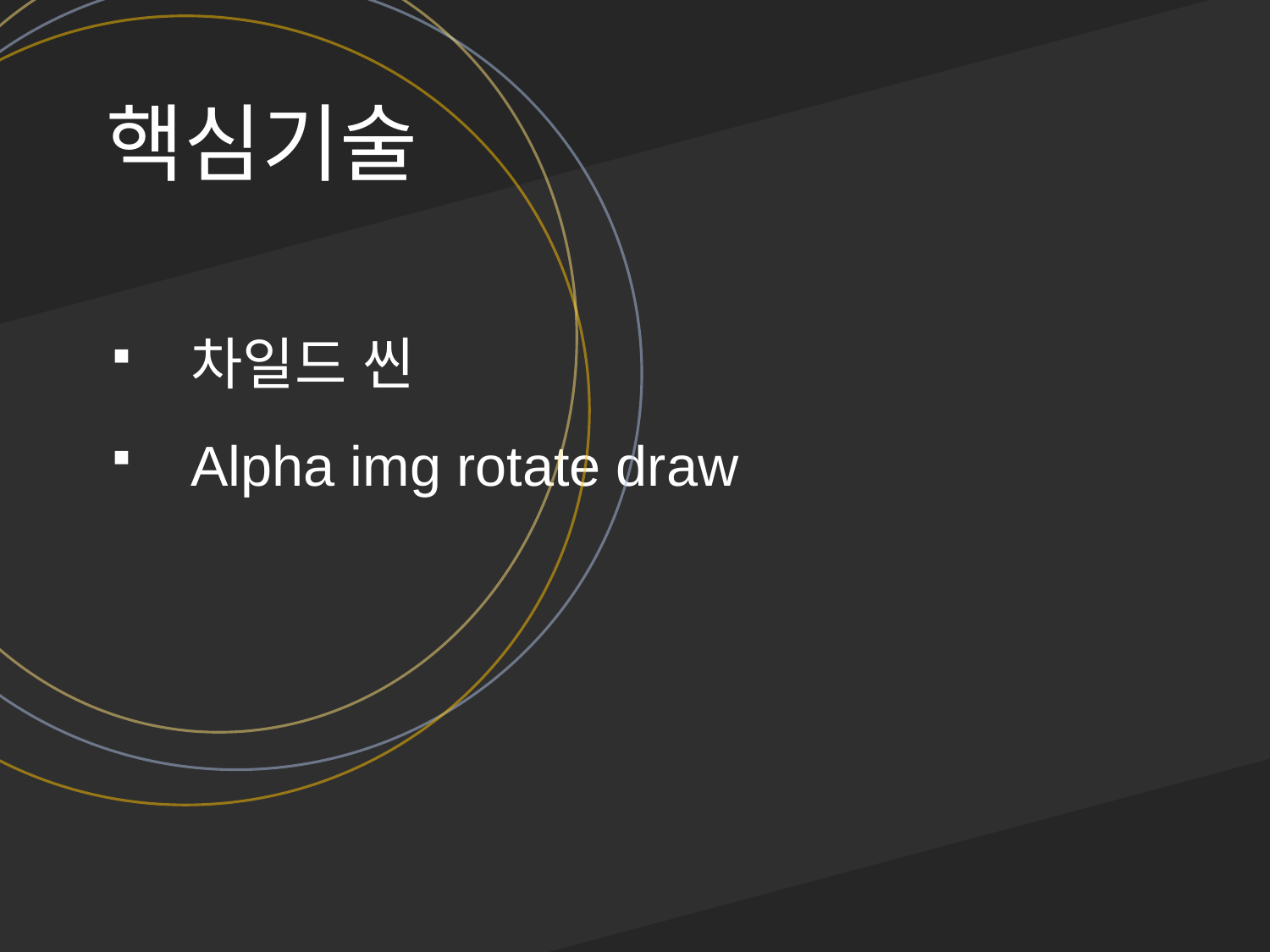

핵심기술

차일드 씬
Alpha img rotate draw